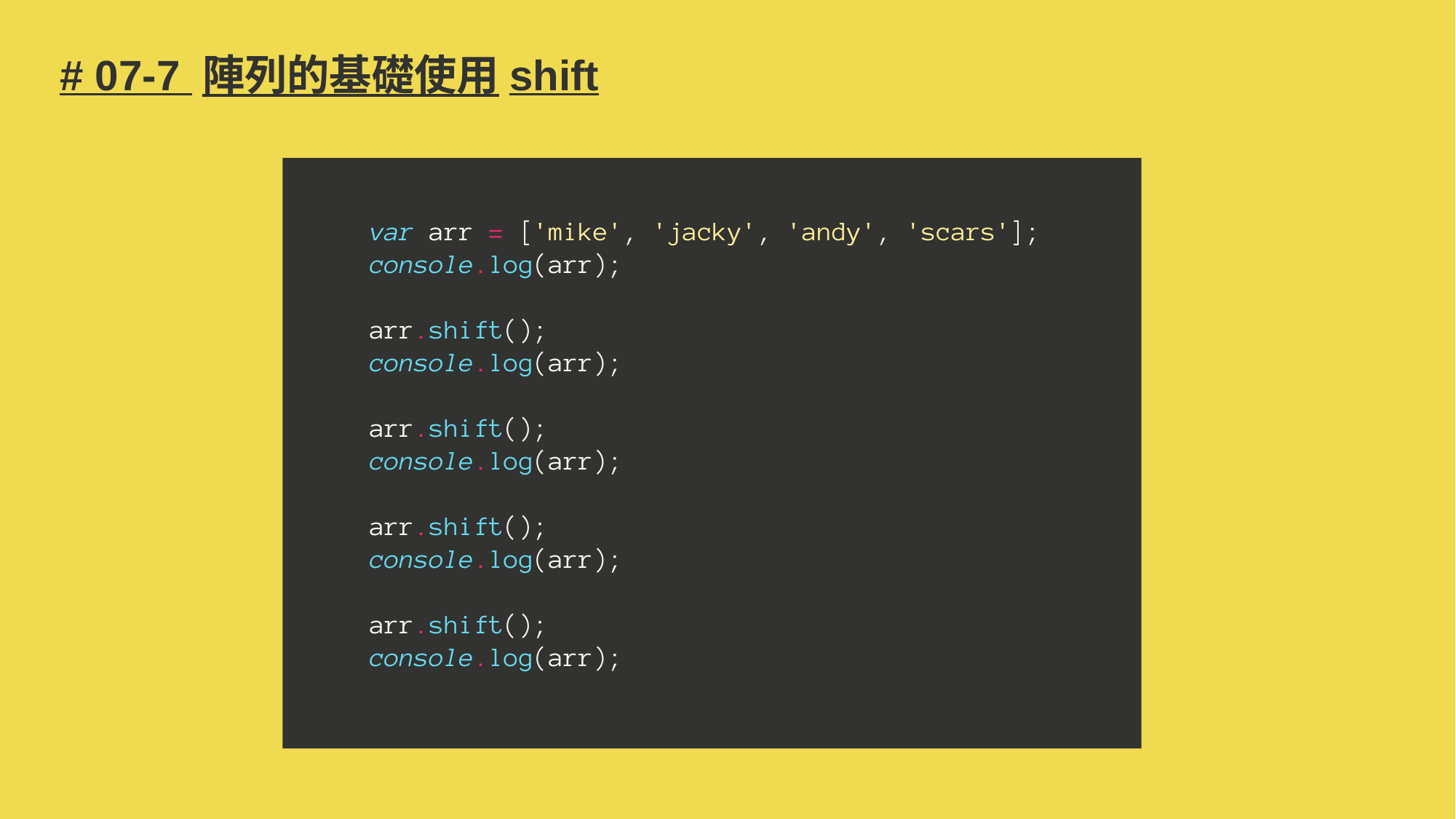

# # 07-7 陣列的基礎使用shift

var arr = ['mike', 'jacky', 'andy', 'scars'];
console.log(arr);

arr.shift();
console.log(arr);

arr.shift();
console.log(arr);

arr.shift();
console.log(arr);

arr.shift();
console.log(arr);